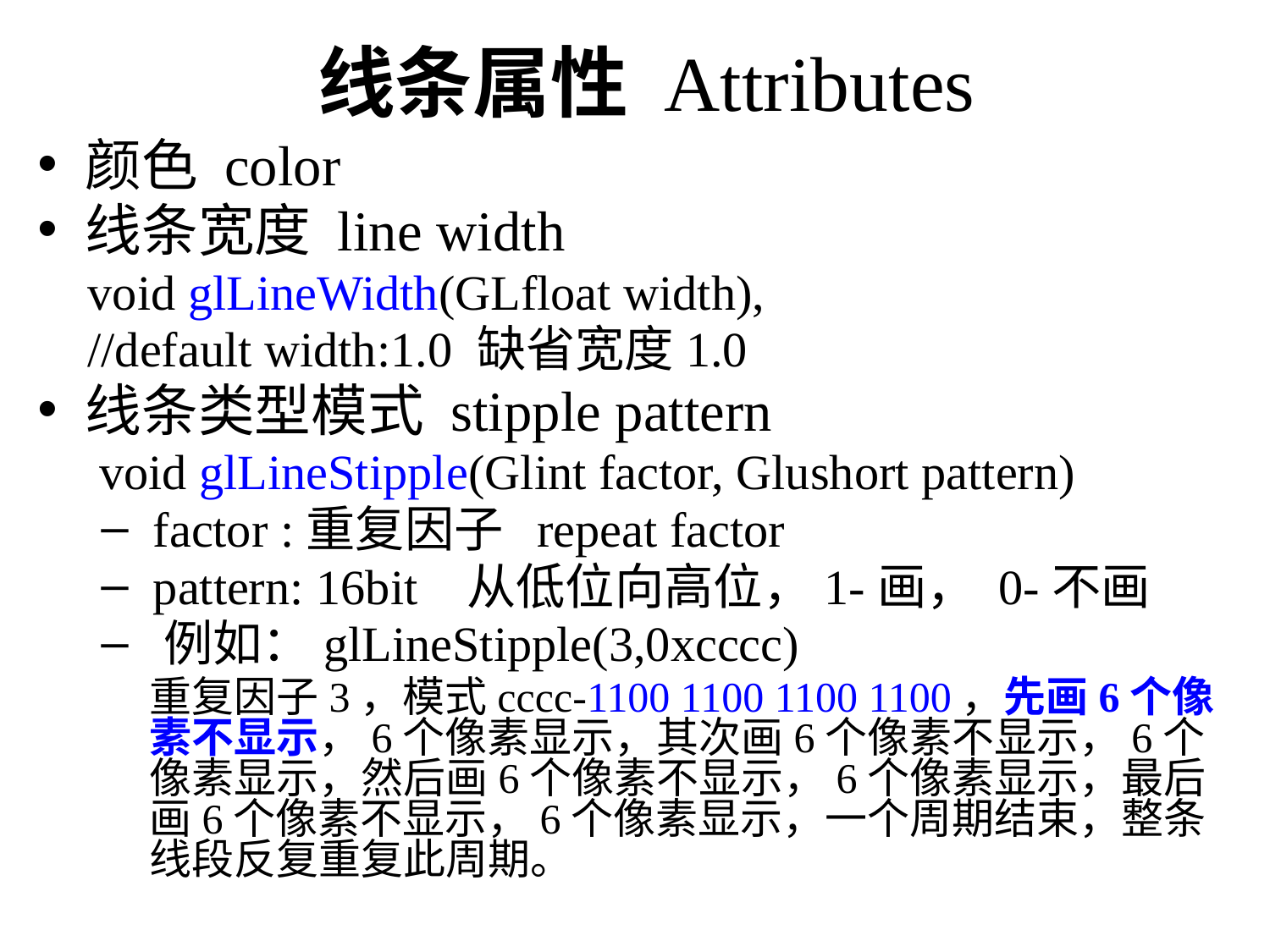

# 线条属性 Attributes
颜色 color
线条宽度 line width
void glLineWidth(GLfloat width),
//default width:1.0 缺省宽度1.0
线条类型模式 stipple pattern
     void glLineStipple(Glint factor, Glushort pattern)
 factor :重复因子  repeat factor
 pattern: 16bit   从低位向高位，1-画， 0-不画
 例如：glLineStipple(3,0xcccc)
重复因子3，模式cccc-1100 1100 1100 1100，先画6个像素不显示，6个像素显示，其次画6个像素不显示，6个像素显示，然后画6个像素不显示，6个像素显示，最后画6个像素不显示，6个像素显示，一个周期结束，整条线段反复重复此周期。